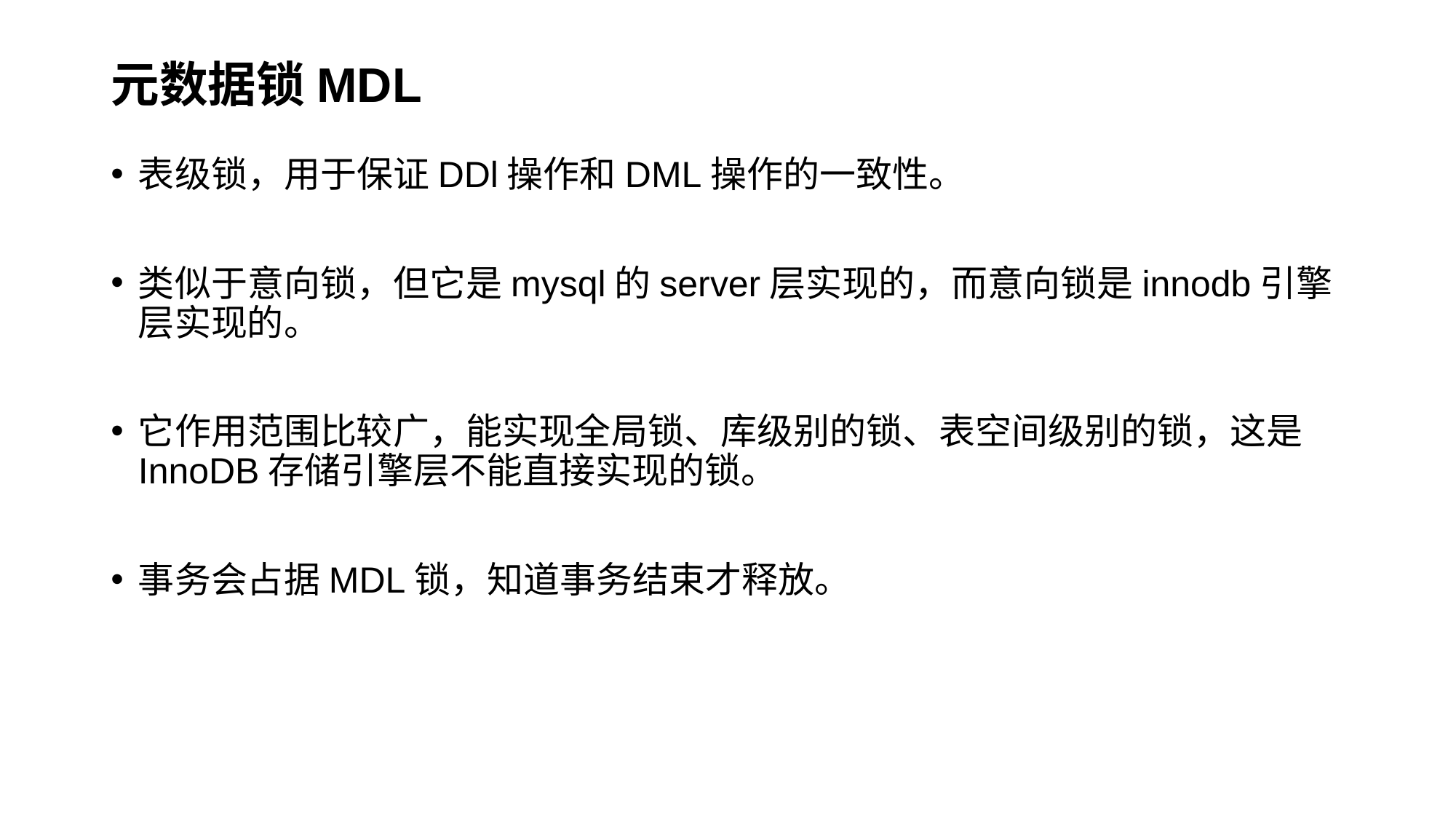

# 元数据锁MDL
表级锁，用于保证DDl操作和DML操作的一致性。

类似于意向锁，但它是mysql的server层实现的，而意向锁是innodb引擎层实现的。

它作用范围比较广，能实现全局锁、库级别的锁、表空间级别的锁，这是InnoDB存储引擎层不能直接实现的锁。

事务会占据MDL锁，知道事务结束才释放。